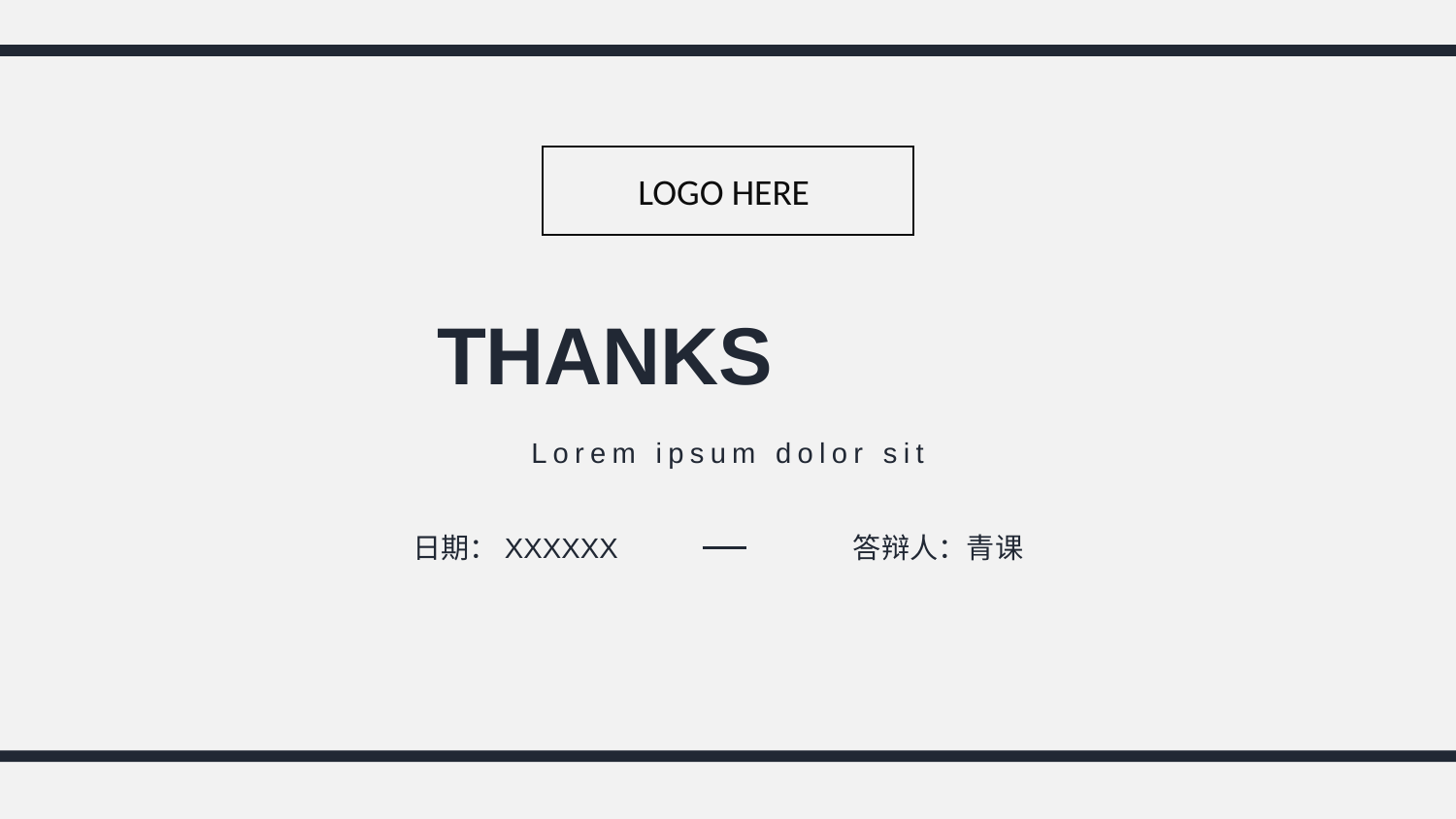

LOGO HERE
THANKS
Lorem ipsum dolor sit
日期：XXXXXX
答辩人：青课